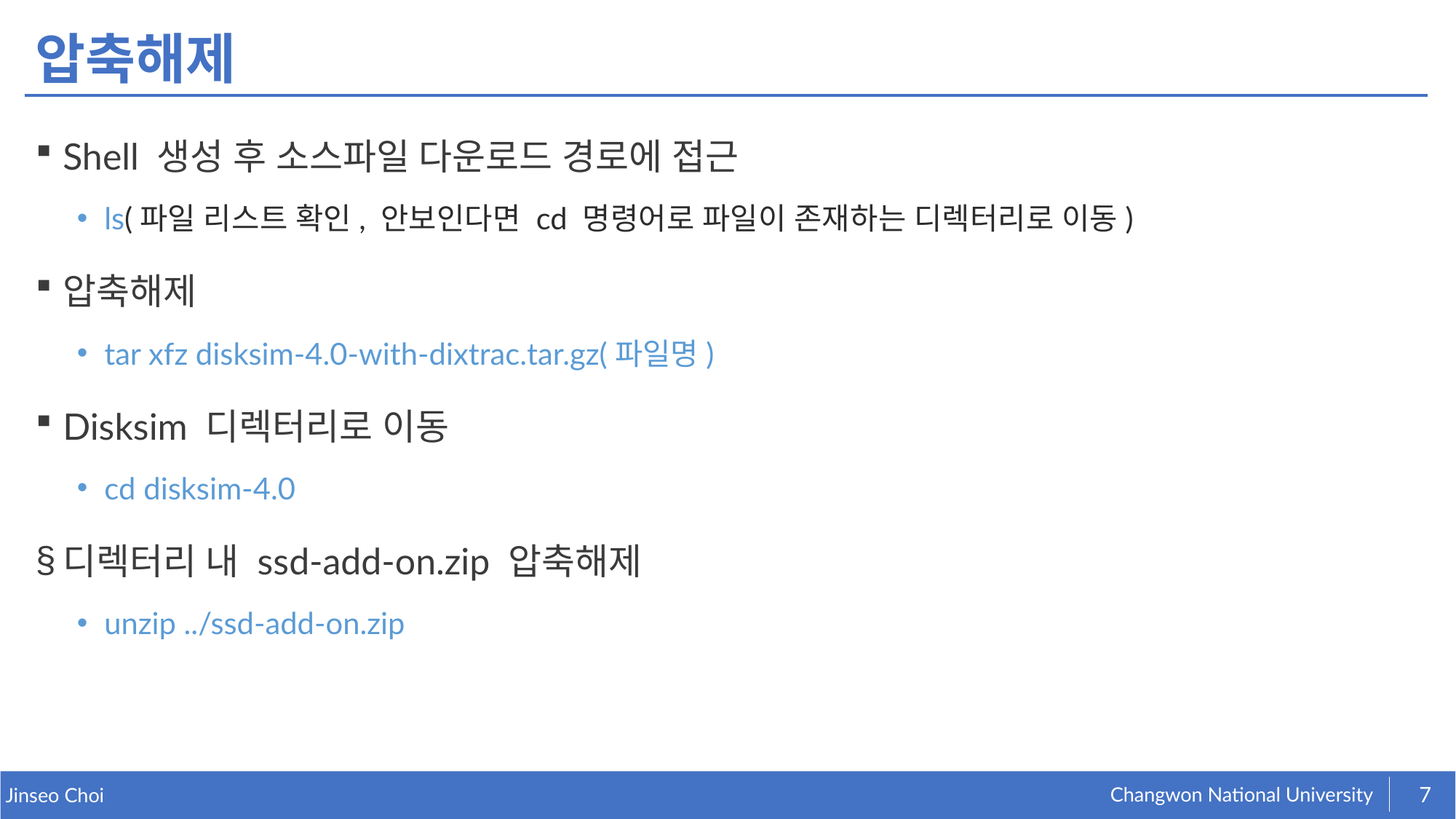

# 압축해제
Shell 생성 후 소스파일 다운로드 경로에 접근
ls(파일 리스트 확인, 안보인다면 cd 명령어로 파일이 존재하는 디렉터리로 이동)
압축해제
tar xfz disksim-4.0-with-dixtrac.tar.gz(파일명)
Disksim 디렉터리로 이동
cd disksim-4.0
디렉터리 내 ssd-add-on.zip 압축해제
unzip ../ssd-add-on.zip

7